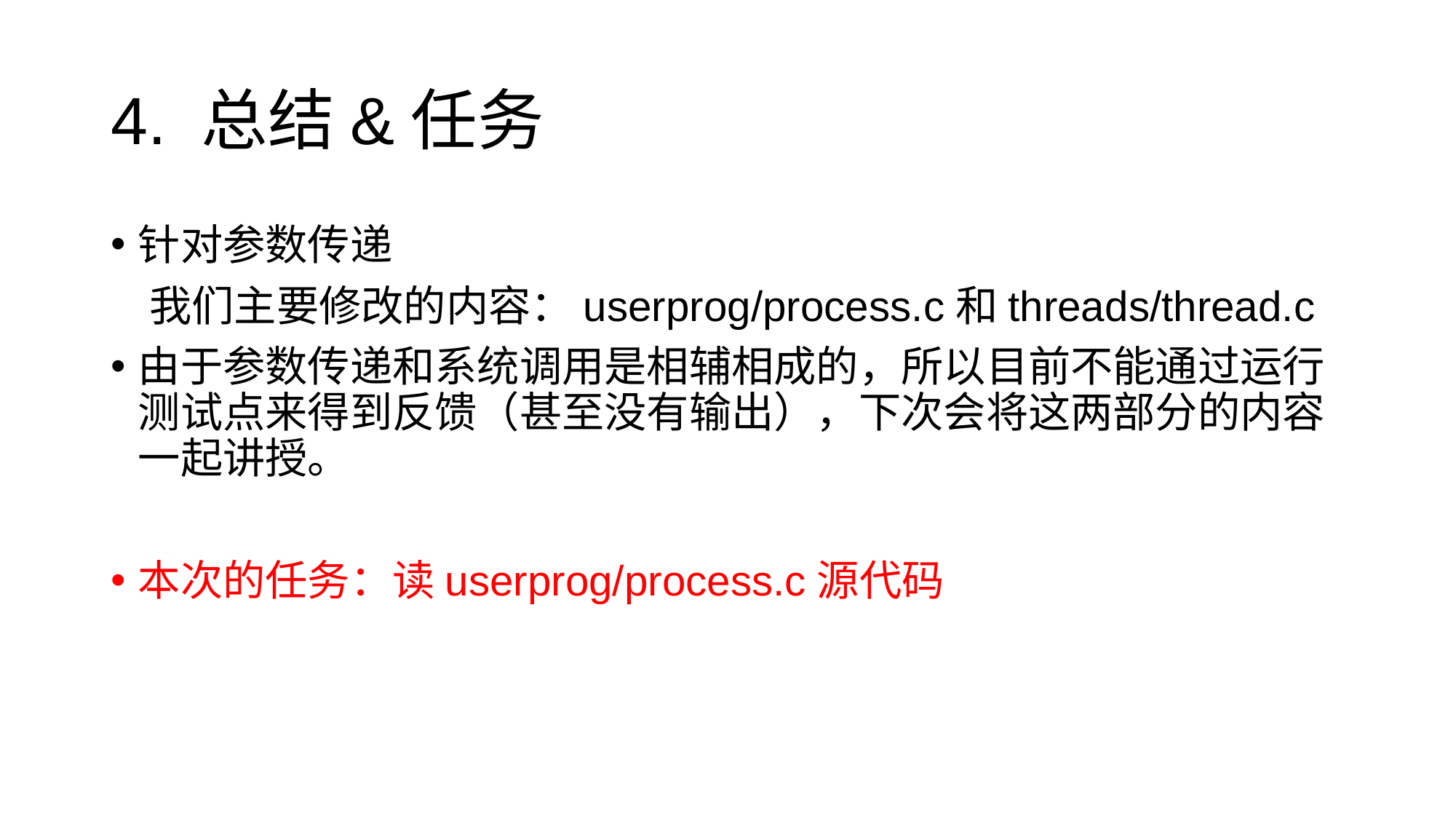

# 4. 总结&任务
针对参数传递
   我们主要修改的内容：userprog/process.c和threads/thread.c
由于参数传递和系统调用是相辅相成的，所以目前不能通过运行测试点来得到反馈（甚至没有输出），下次会将这两部分的内容一起讲授。

本次的任务：读userprog/process.c源代码